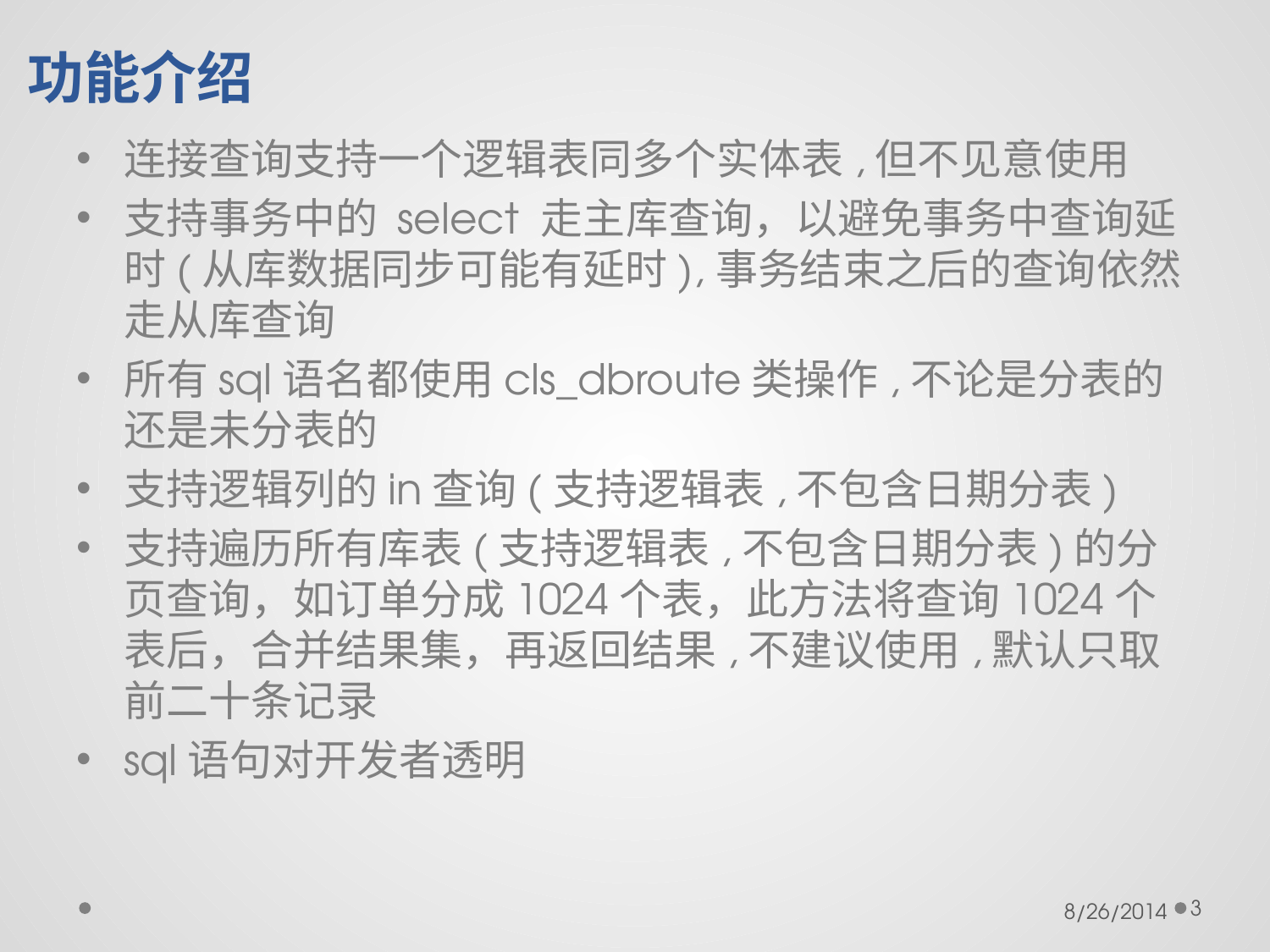

功能介绍
连接查询支持一个逻辑表同多个实体表,但不见意使用
支持事务中的 select 走主库查询，以避免事务中查询延时(从库数据同步可能有延时),事务结束之后的查询依然走从库查询
所有sql语名都使用cls_dbroute类操作,不论是分表的还是未分表的
支持逻辑列的in查询(支持逻辑表,不包含日期分表)
支持遍历所有库表(支持逻辑表,不包含日期分表)的分页查询，如订单分成1024个表，此方法将查询1024个表后，合并结果集，再返回结果,不建议使用,默认只取前二十条记录
sql语句对开发者透明
3
8/26/2014